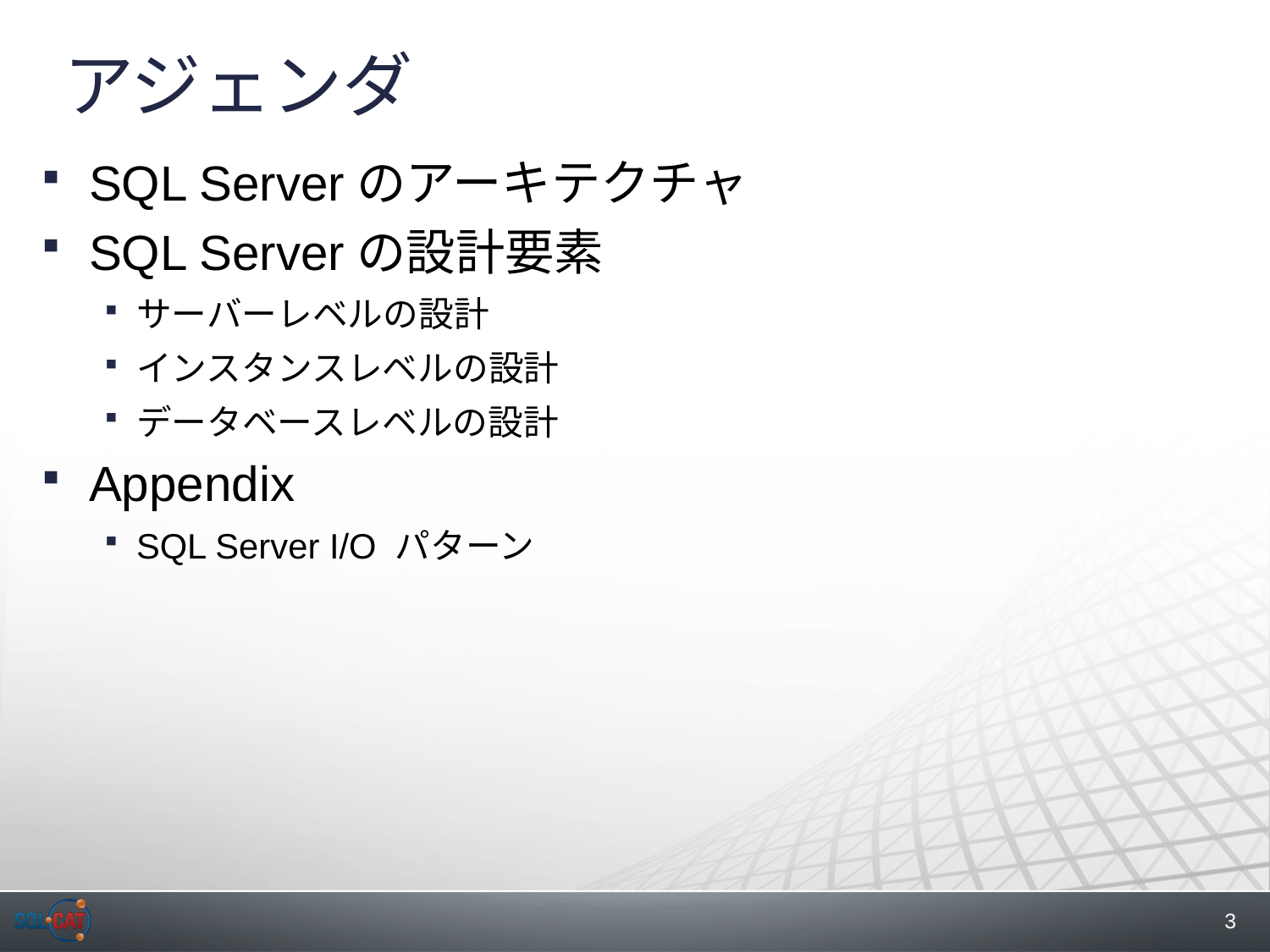

# アジェンダ
SQL Serverのアーキテクチャ
SQL Serverの設計要素
サーバーレベルの設計
インスタンスレベルの設計
データベースレベルの設計
Appendix
SQL Server I/O パターン